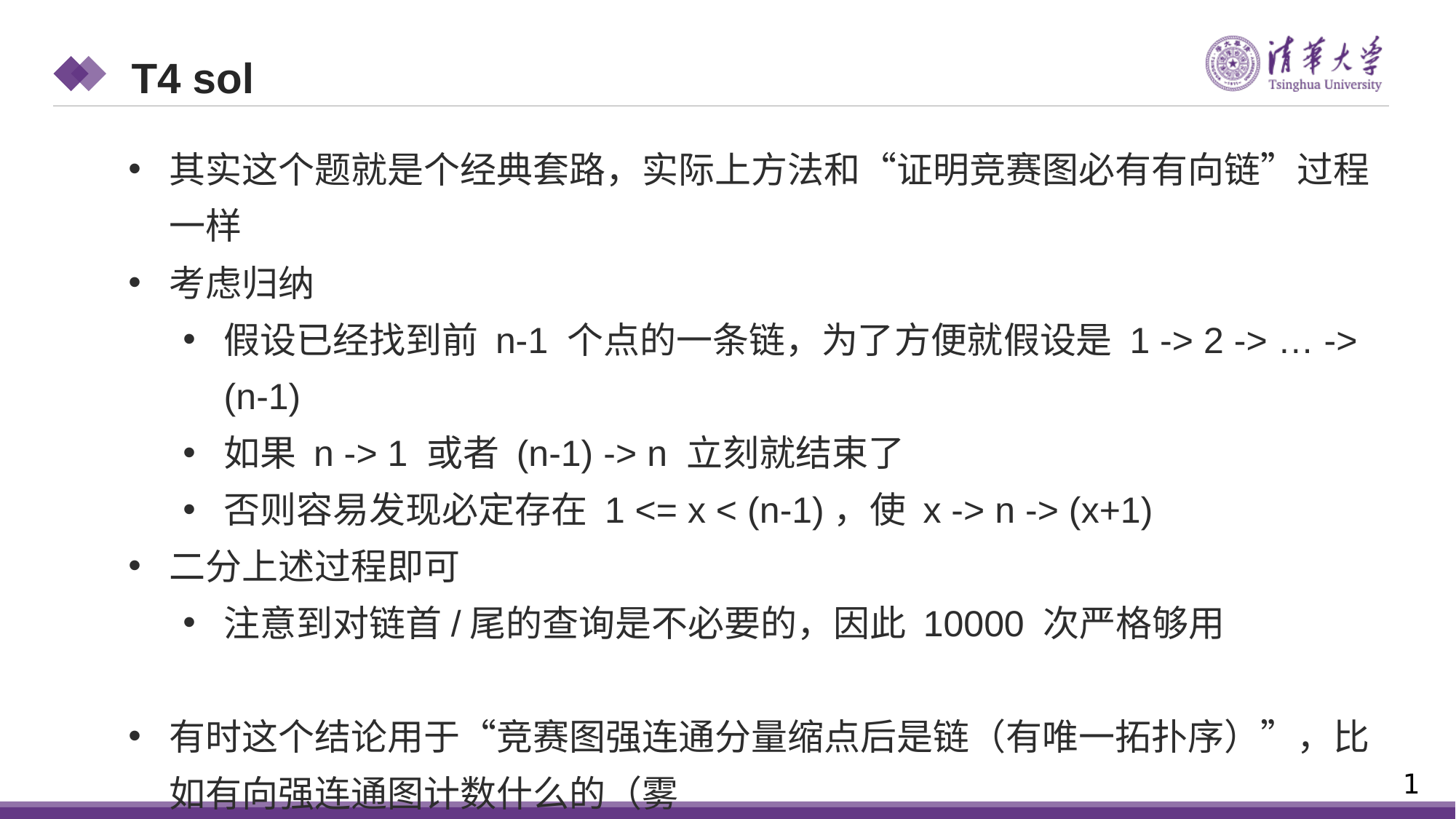

T4 sol
其实这个题就是个经典套路，实际上方法和“证明竞赛图必有有向链”过程一样
考虑归纳
假设已经找到前 n-1 个点的一条链，为了方便就假设是 1 -> 2 -> … -> (n-1)
如果 n -> 1 或者 (n-1) -> n 立刻就结束了
否则容易发现必定存在 1 <= x < (n-1)，使 x -> n -> (x+1)
二分上述过程即可
注意到对链首/尾的查询是不必要的，因此 10000 次严格够用

有时这个结论用于“竞赛图强连通分量缩点后是链（有唯一拓扑序）”，比如有向强连通图计数什么的（雾
1